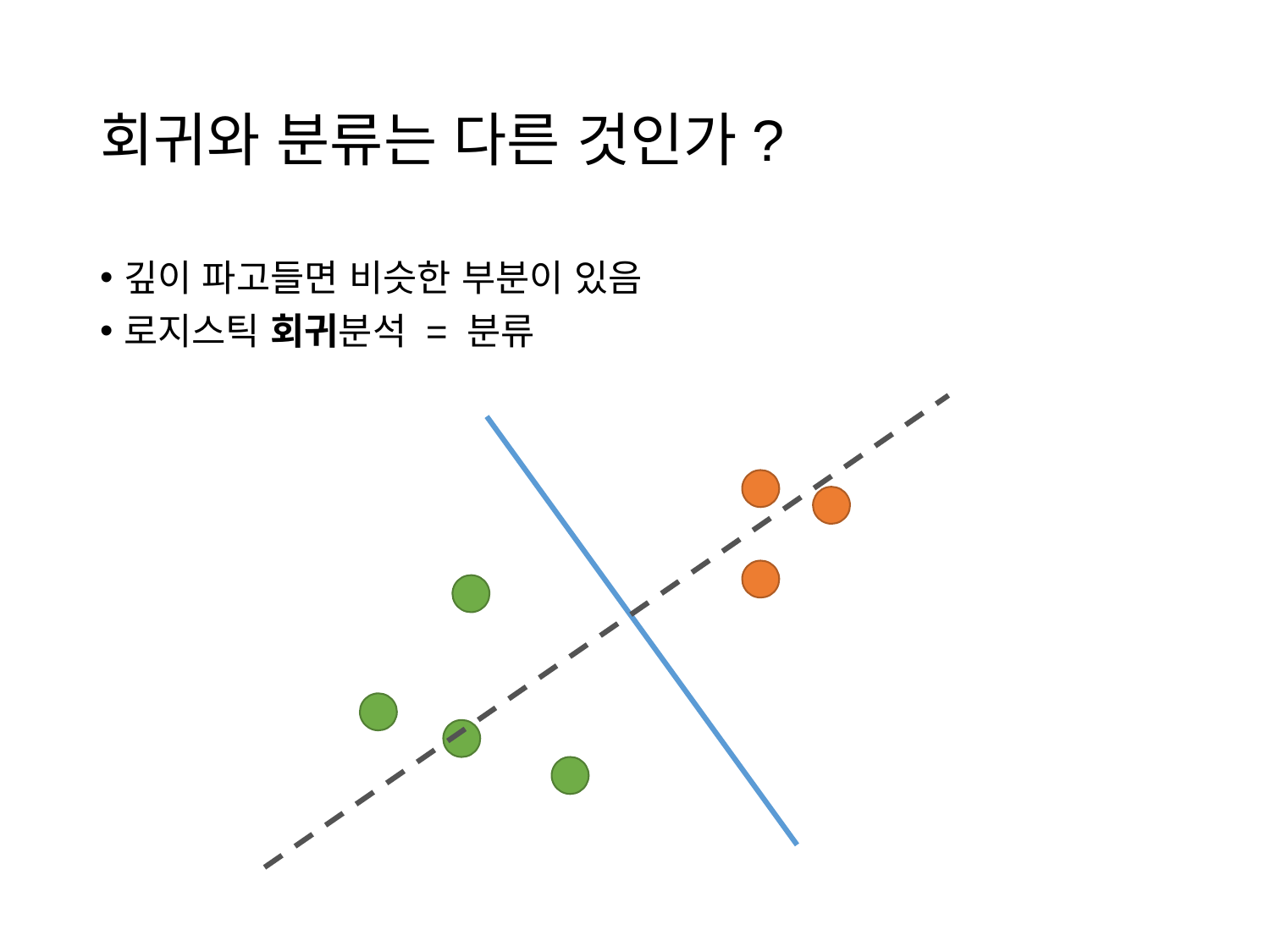

# 회귀와 분류는 다른 것인가?
깊이 파고들면 비슷한 부분이 있음
로지스틱 회귀분석 = 분류